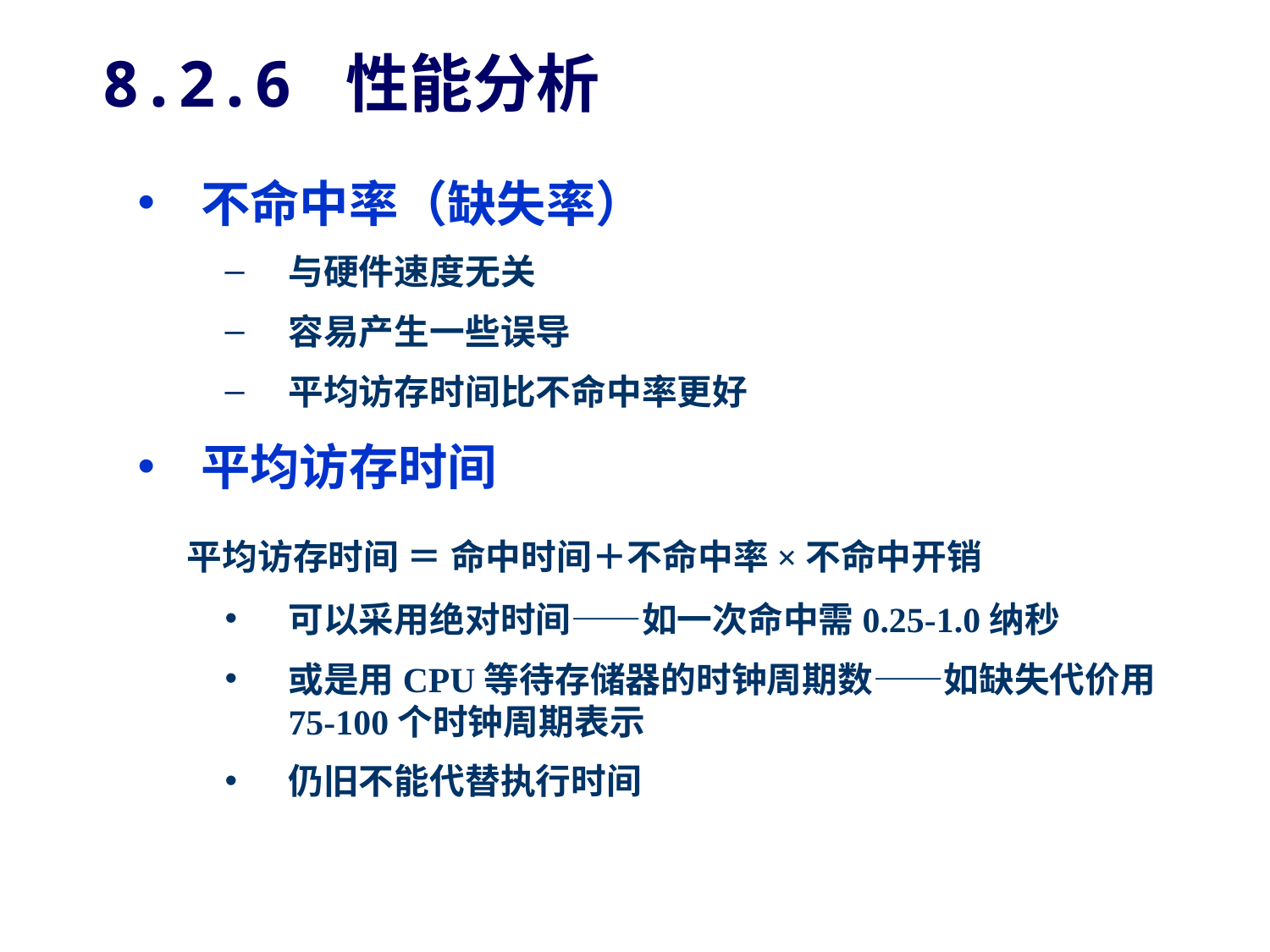

8.2.6 性能分析
不命中率（缺失率）
与硬件速度无关
容易产生一些误导
平均访存时间比不命中率更好
平均访存时间
　平均访存时间 ＝ 命中时间＋不命中率×不命中开销
可以采用绝对时间——如一次命中需0.25-1.0纳秒
或是用CPU等待存储器的时钟周期数——如缺失代价用75-100个时钟周期表示
仍旧不能代替执行时间